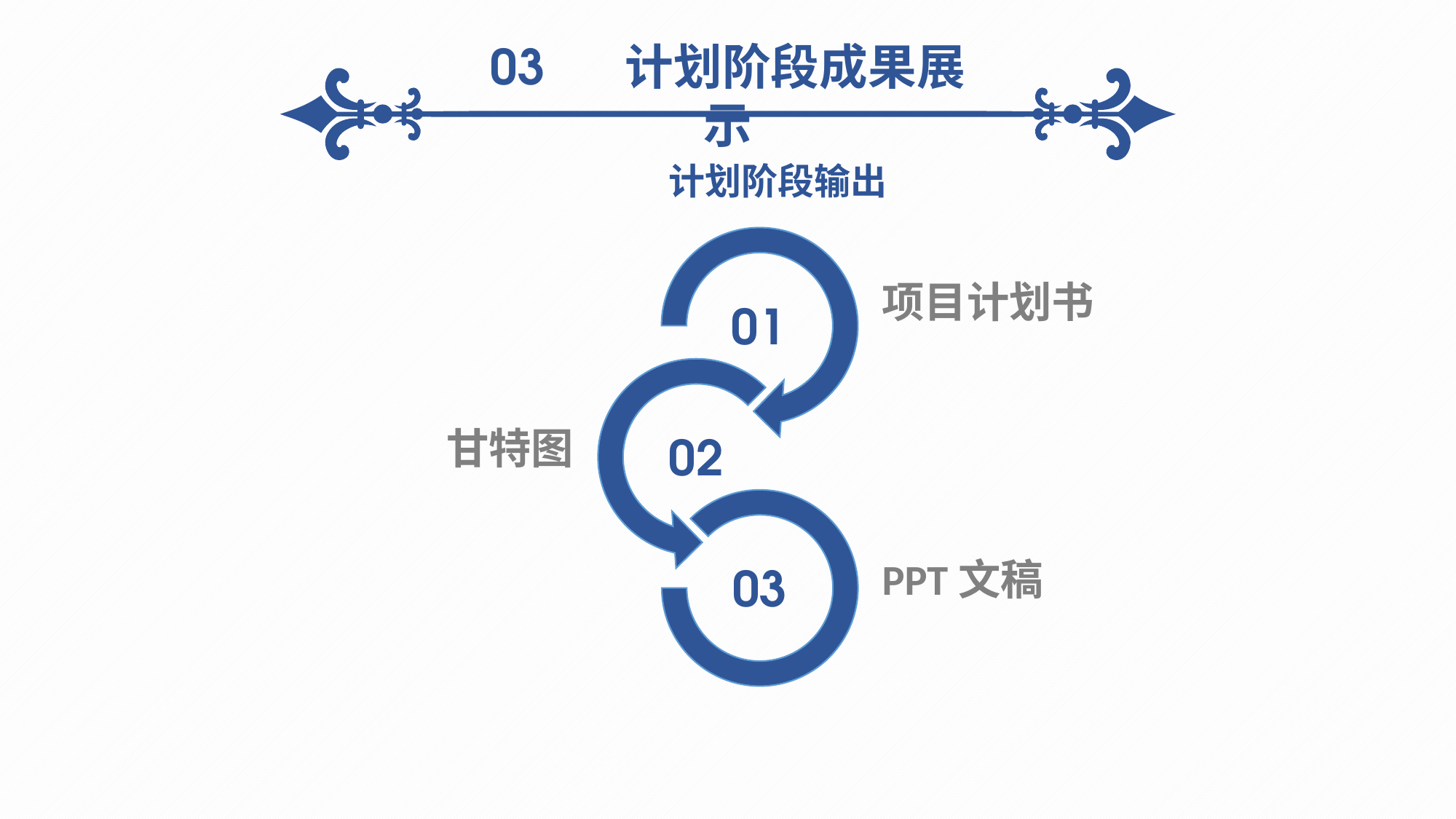

03     计划阶段成果展示

计划阶段输出

项目计划书
01
甘特图

02
PPT文稿
03